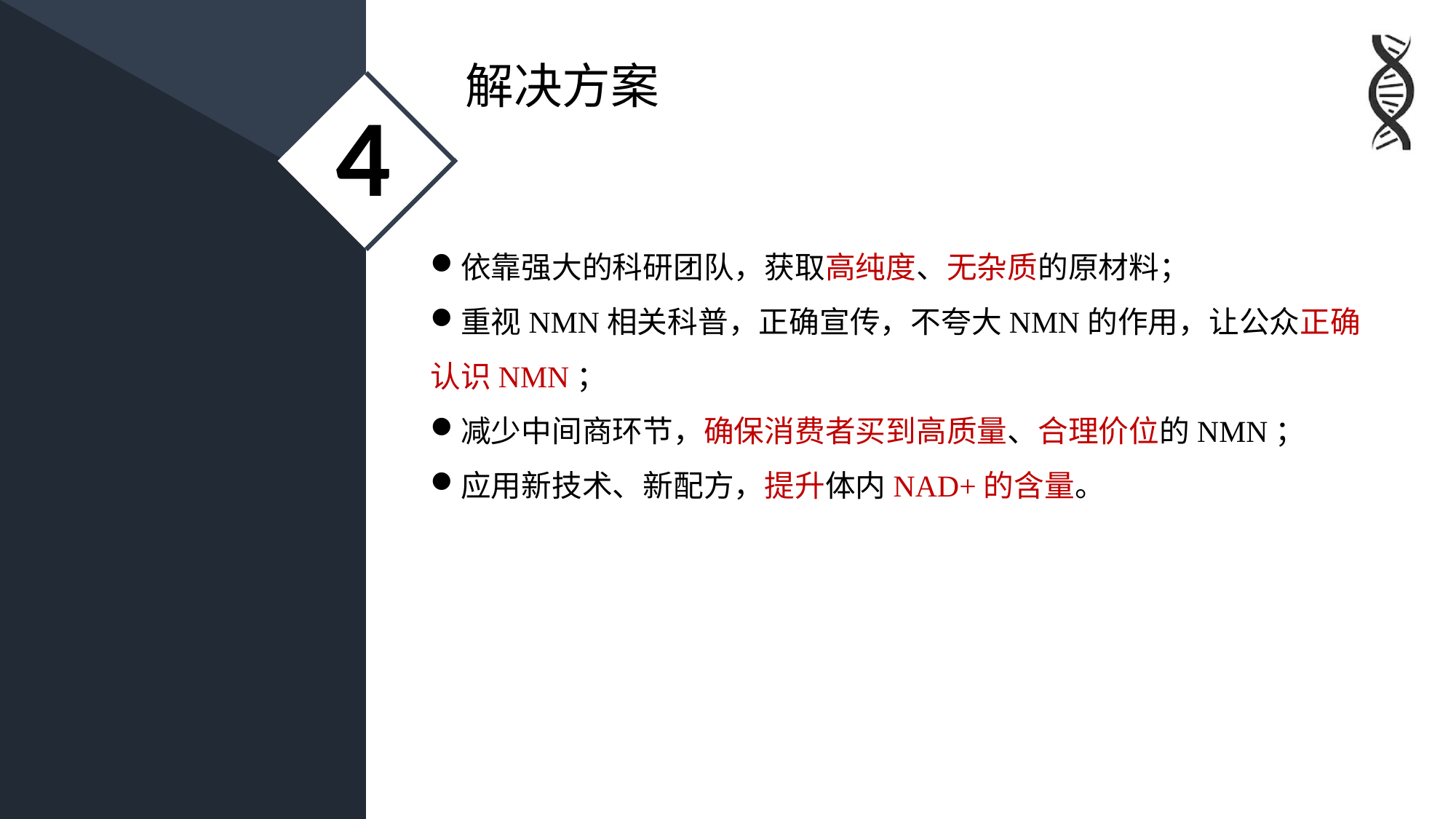

解决方案

4
依靠强大的科研团队，获取高纯度、无杂质的原材料；
重视NMN相关科普，正确宣传，不夸大NMN的作用，让公众正确认识NMN；
减少中间商环节，确保消费者买到高质量、合理价位的NMN；
应用新技术、新配方，提升体内NAD+的含量。